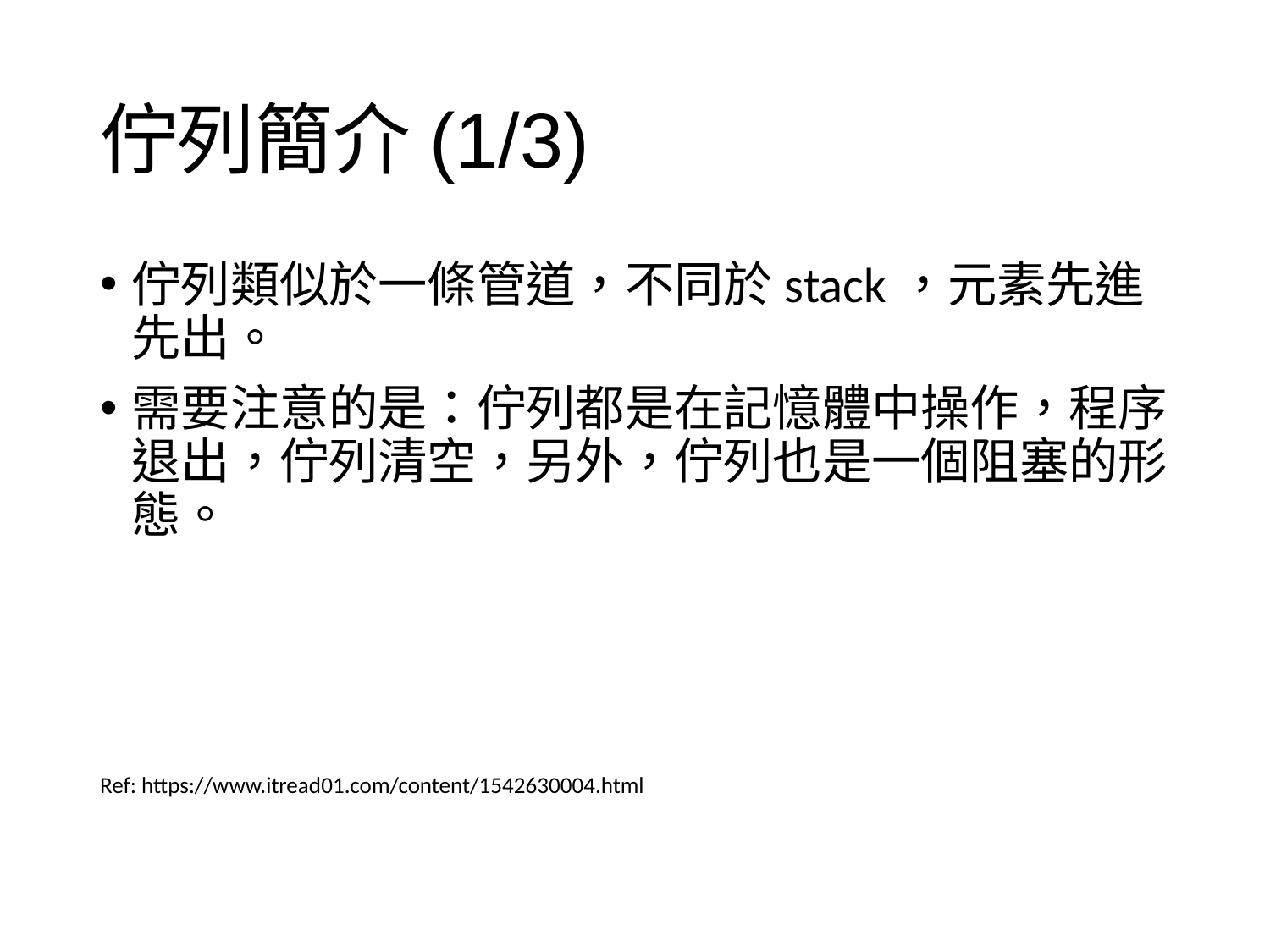

# 佇列簡介(1/3)
佇列類似於一條管道，不同於stack，元素先進先出。
需要注意的是：佇列都是在記憶體中操作，程序退出，佇列清空，另外，佇列也是一個阻塞的形態。

Ref: https://www.itread01.com/content/1542630004.html